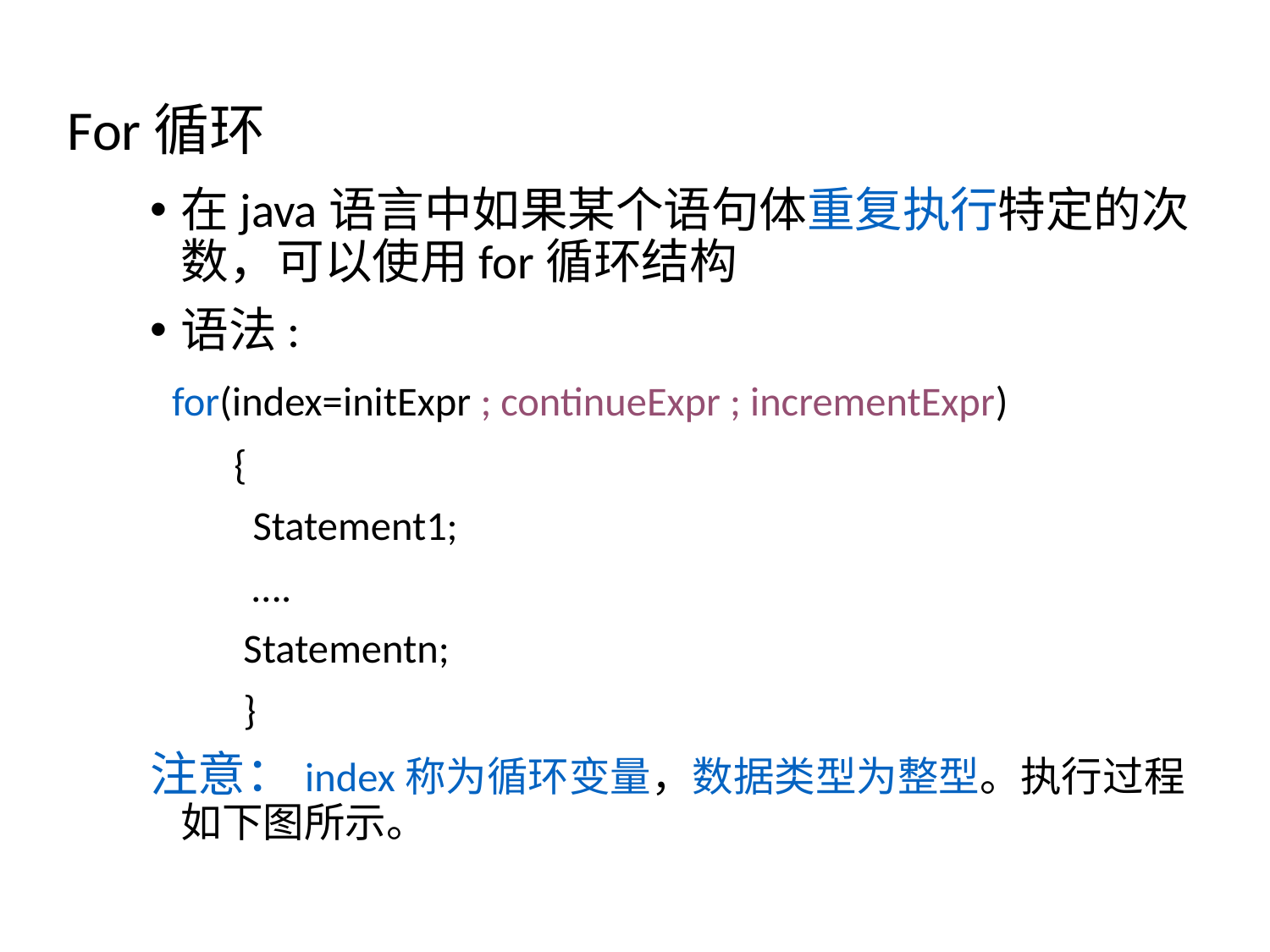

# For循环
在java语言中如果某个语句体重复执行特定的次数，可以使用for循环结构
语法:
  for(index=initExpr ; continueExpr ; incrementExpr)
         {
           Statement1;
           ….
          Statementn;
          }
注意：index称为循环变量，数据类型为整型。执行过程如下图所示。